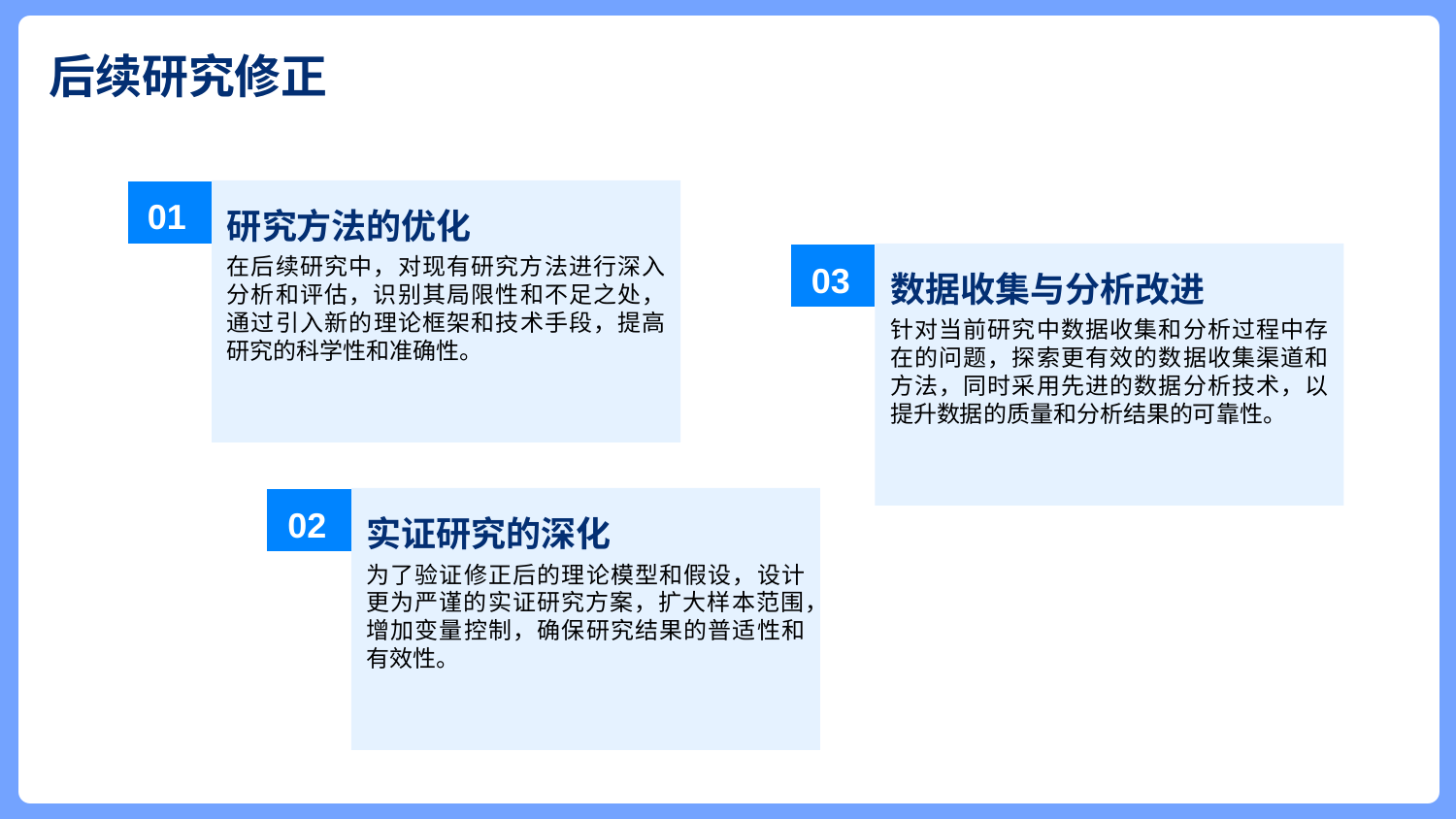

后续研究修正
01

研究方法的优化
在后续研究中，对现有研究方法进行深入分析和评估，识别其局限性和不足之处，通过引入新的理论框架和技术手段，提高研究的科学性和准确性。
03

数据收集与分析改进
针对当前研究中数据收集和分析过程中存在的问题，探索更有效的数据收集渠道和方法，同时采用先进的数据分析技术，以提升数据的质量和分析结果的可靠性。
02

实证研究的深化
为了验证修正后的理论模型和假设，设计更为严谨的实证研究方案，扩大样本范围，增加变量控制，确保研究结果的普适性和有效性。